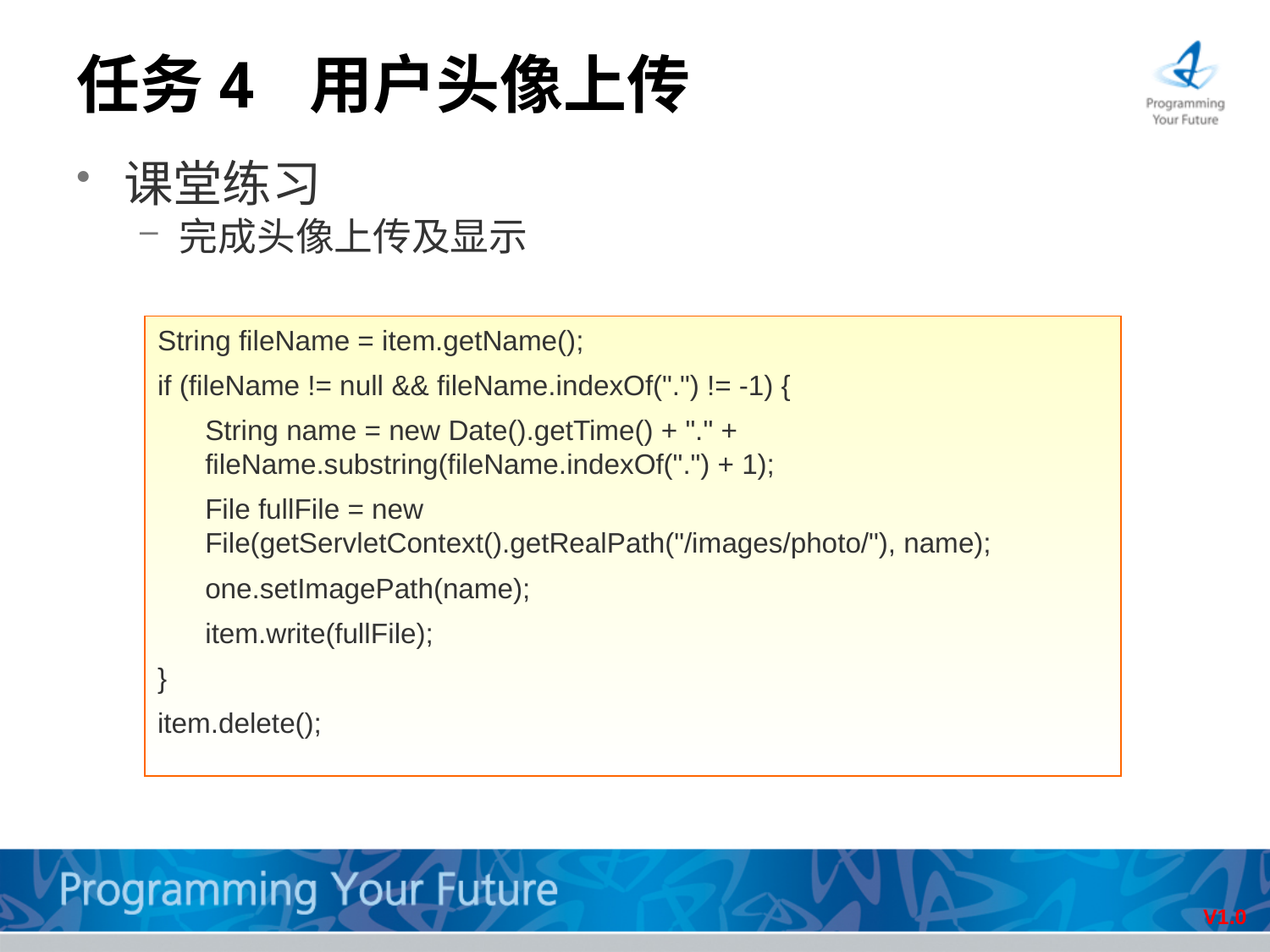

# 任务4 用户头像上传
课堂练习
完成头像上传及显示
String fileName = item.getName();
if (fileName != null && fileName.indexOf(".") != -1) {
	String name = new Date().getTime() + "." + fileName.substring(fileName.indexOf(".") + 1);
	File fullFile = new   File(getServletContext().getRealPath("/images/photo/"), name);
	one.setImagePath(name);
	item.write(fullFile);
}
item.delete();